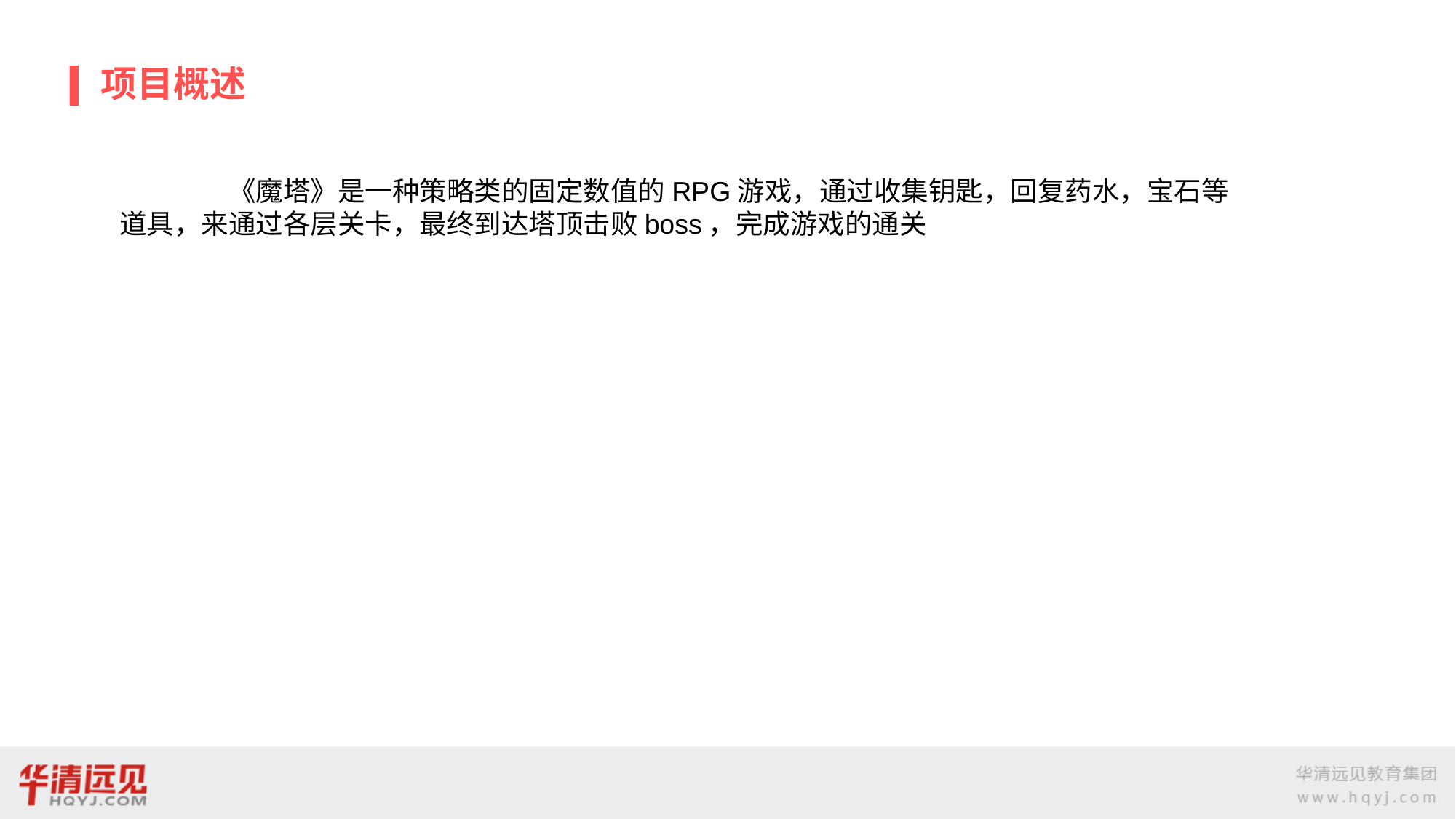

# 项目概述
	《魔塔》是一种策略类的固定数值的RPG游戏，通过收集钥匙，回复药水，宝石等道具，来通过各层关卡，最终到达塔顶击败boss，完成游戏的通关